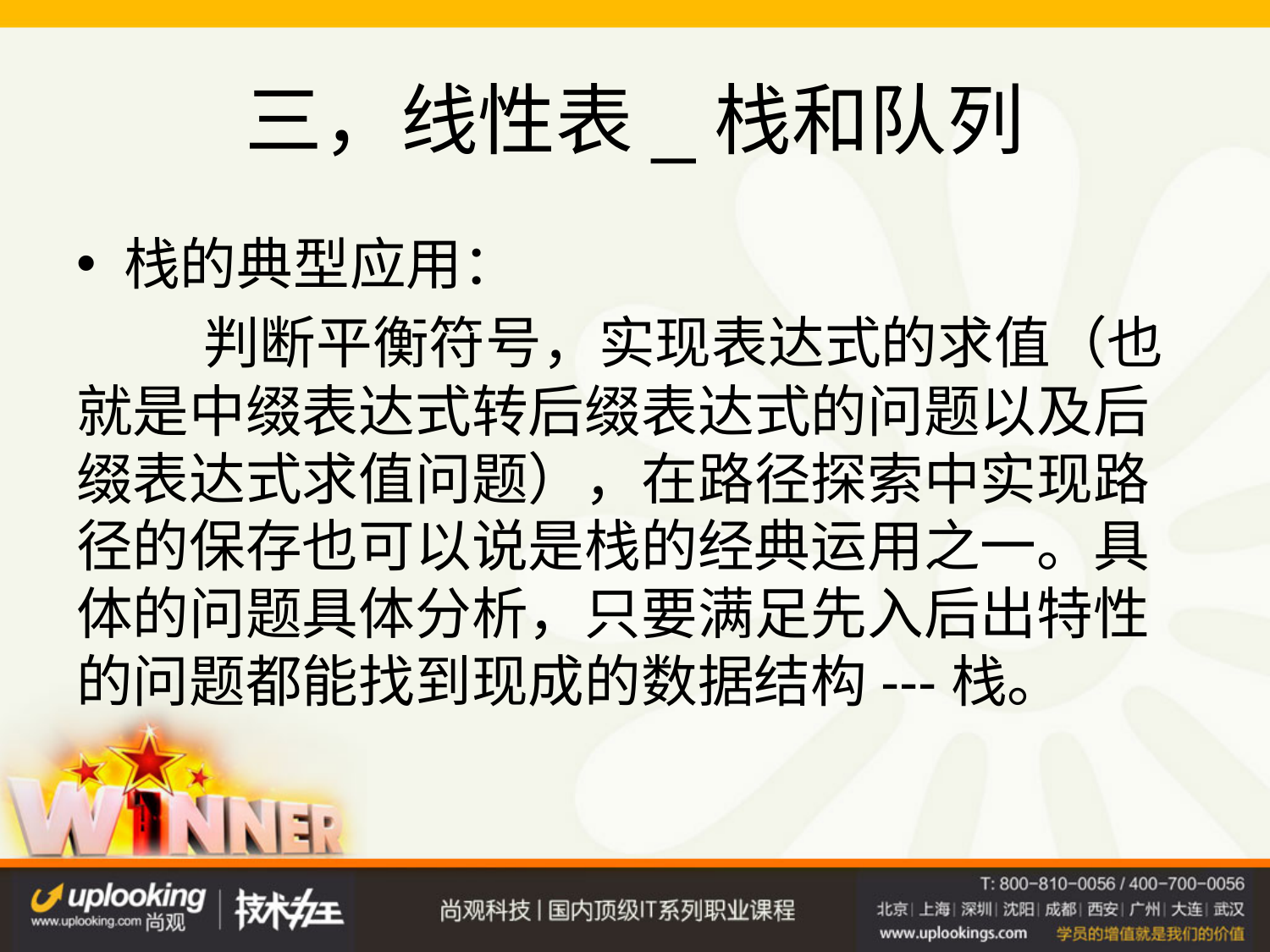

# 三，线性表_栈和队列
栈的典型应用：
	判断平衡符号，实现表达式的求值（也就是中缀表达式转后缀表达式的问题以及后缀表达式求值问题），在路径探索中实现路径的保存也可以说是栈的经典运用之一。具体的问题具体分析，只要满足先入后出特性的问题都能找到现成的数据结构---栈。